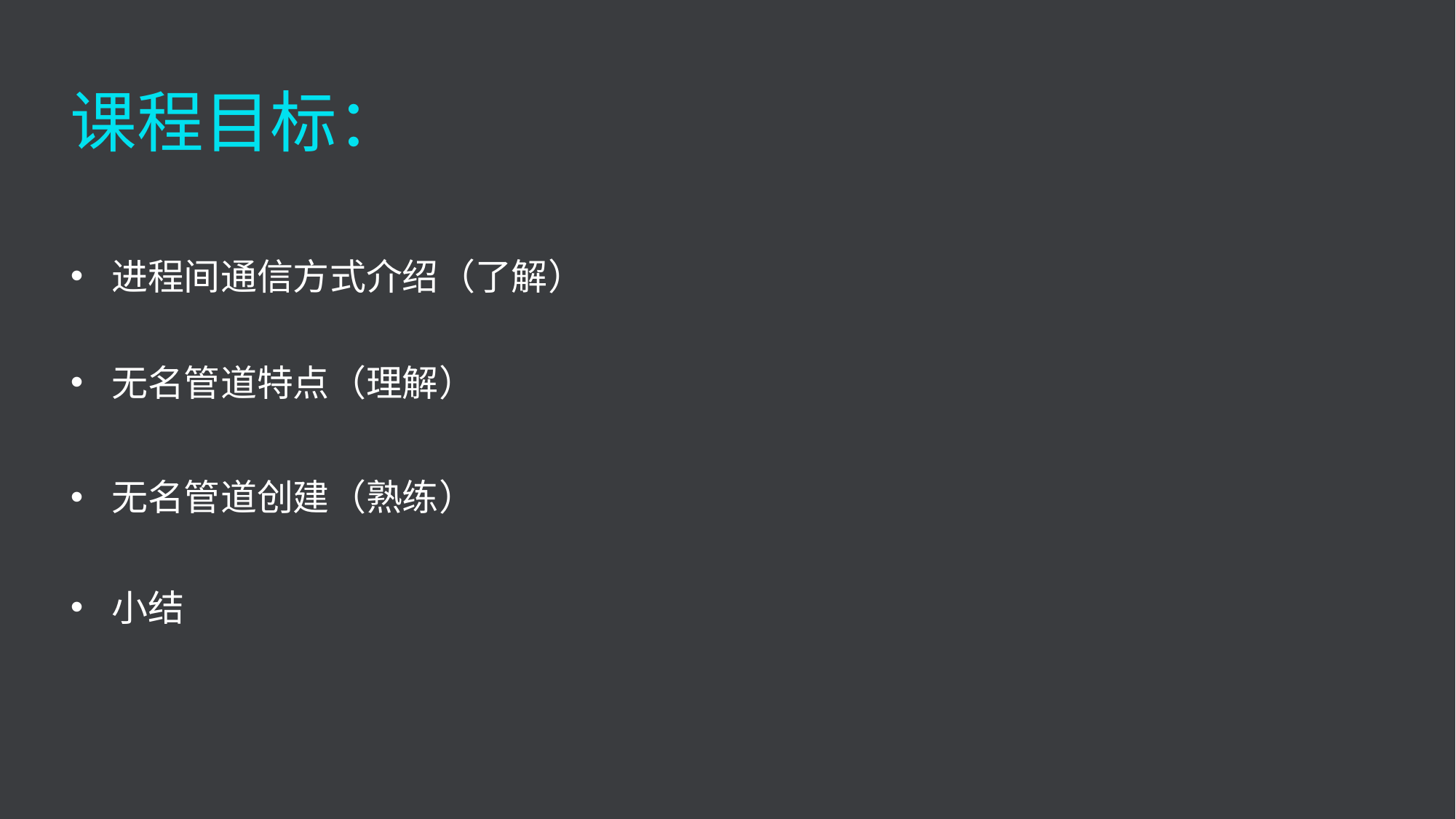

课程目标：

进程间通信方式介绍（了解）

无名管道特点（理解）

无名管道创建（熟练）
小结